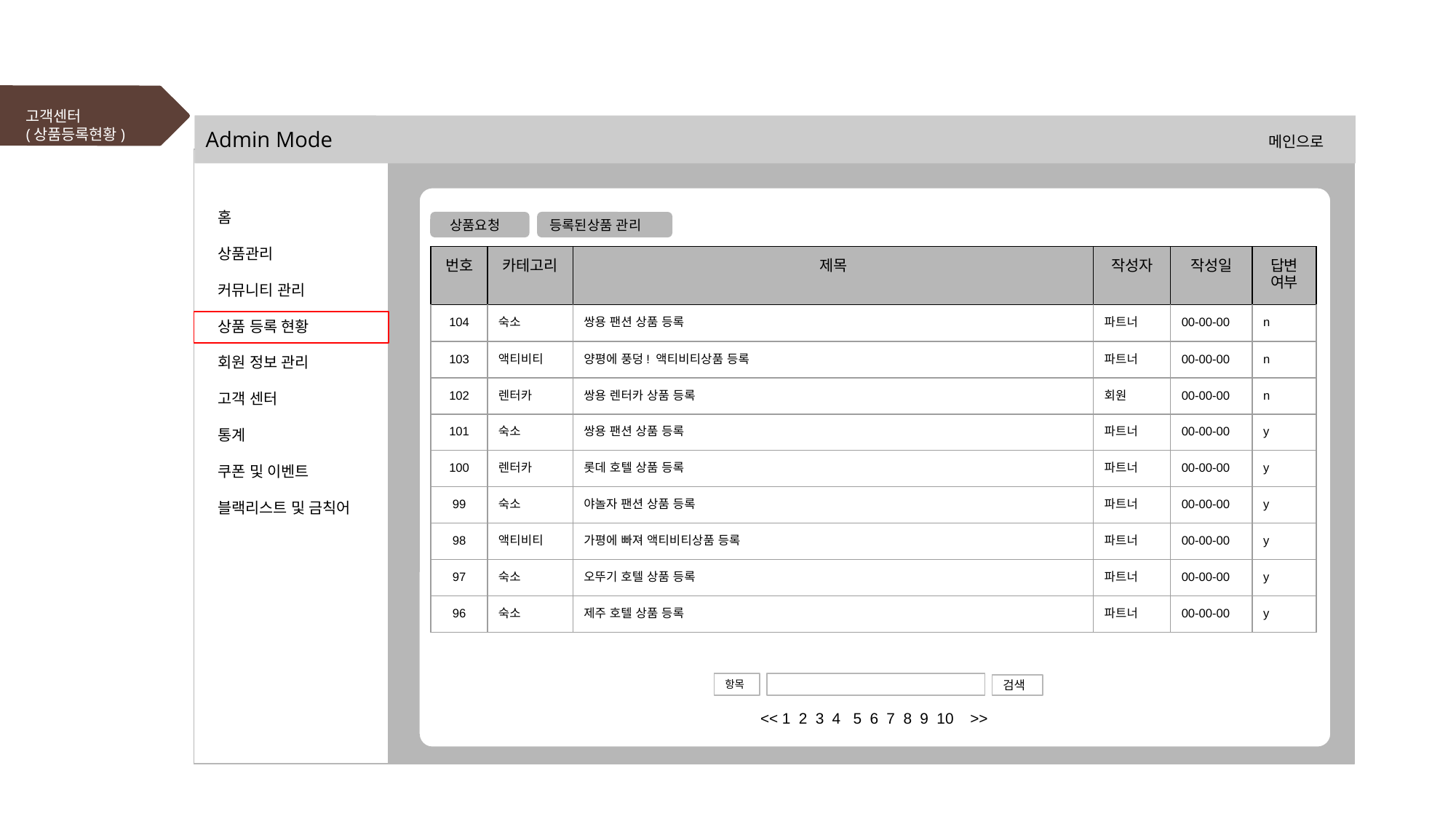

고객센터
(상품등록현황)

Admin Mode
메인으로

홈

상품관리

커뮤니티 관리

상품 등록 현황

회원 정보 관리

고객 센터

통계

쿠폰 및 이벤트

블랙리스트 및 금칙어

 상품요청
등록된상품 관리
| 번호 | 카테고리 | 제목 | 작성자 | 작성일 | 답변 여부 |
| --- | --- | --- | --- | --- | --- |
| 104 | 숙소 | 쌍용 팬션 상품 등록 | 파트너 | 00-00-00 | n |
| 103 | 액티비티 | 양평에 풍덩! 액티비티상품 등록 | 파트너 | 00-00-00 | n |
| 102 | 렌터카 | 쌍용 렌터카 상품 등록 | 회원 | 00-00-00 | n |
| 101 | 숙소 | 쌍용 팬션 상품 등록 | 파트너 | 00-00-00 | y |
| 100 | 렌터카 | 롯데 호텔 상품 등록 | 파트너 | 00-00-00 | y |
| 99 | 숙소 | 야놀자 팬션 상품 등록 | 파트너 | 00-00-00 | y |
| 98 | 액티비티 | 가평에 빠져 액티비티상품 등록 | 파트너 | 00-00-00 | y |
| 97 | 숙소 | 오뚜기 호텔 상품 등록 | 파트너 | 00-00-00 | y |
| 96 | 숙소 | 제주 호텔 상품 등록 | 파트너 | 00-00-00 | y |
항목

검색
   << 1  2  3  4   5  6  7  8  9  10    >>